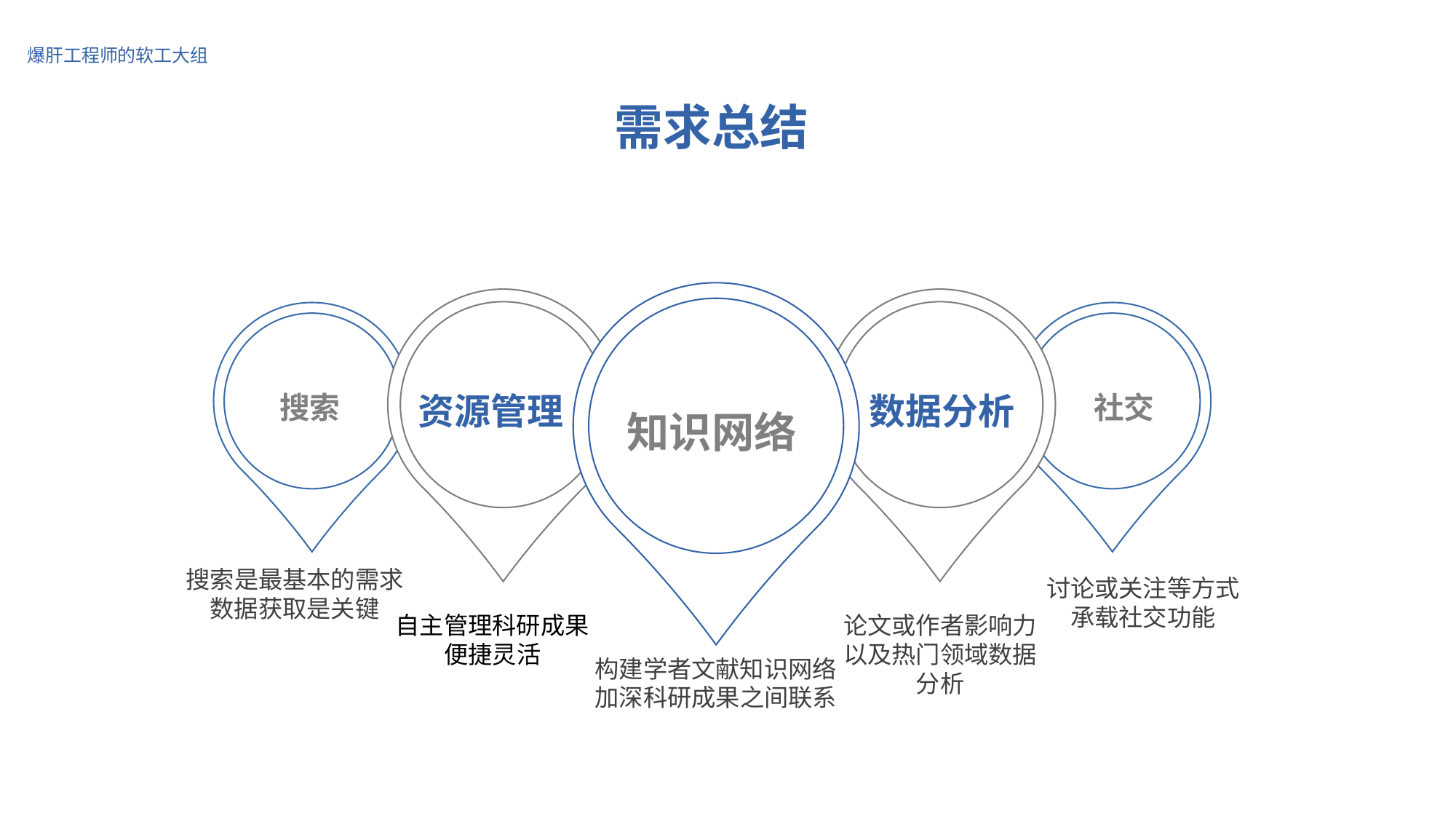

爆肝工程师的软工大组
需求总结

搜索
资源管理
数据分析
社交
知识网络
搜索是最基本的需求
数据获取是关键
讨论或关注等方式承载社交功能
论文或作者影响力以及热门领域数据分析
自主管理科研成果便捷灵活
构建学者文献知识网络
加深科研成果之间联系